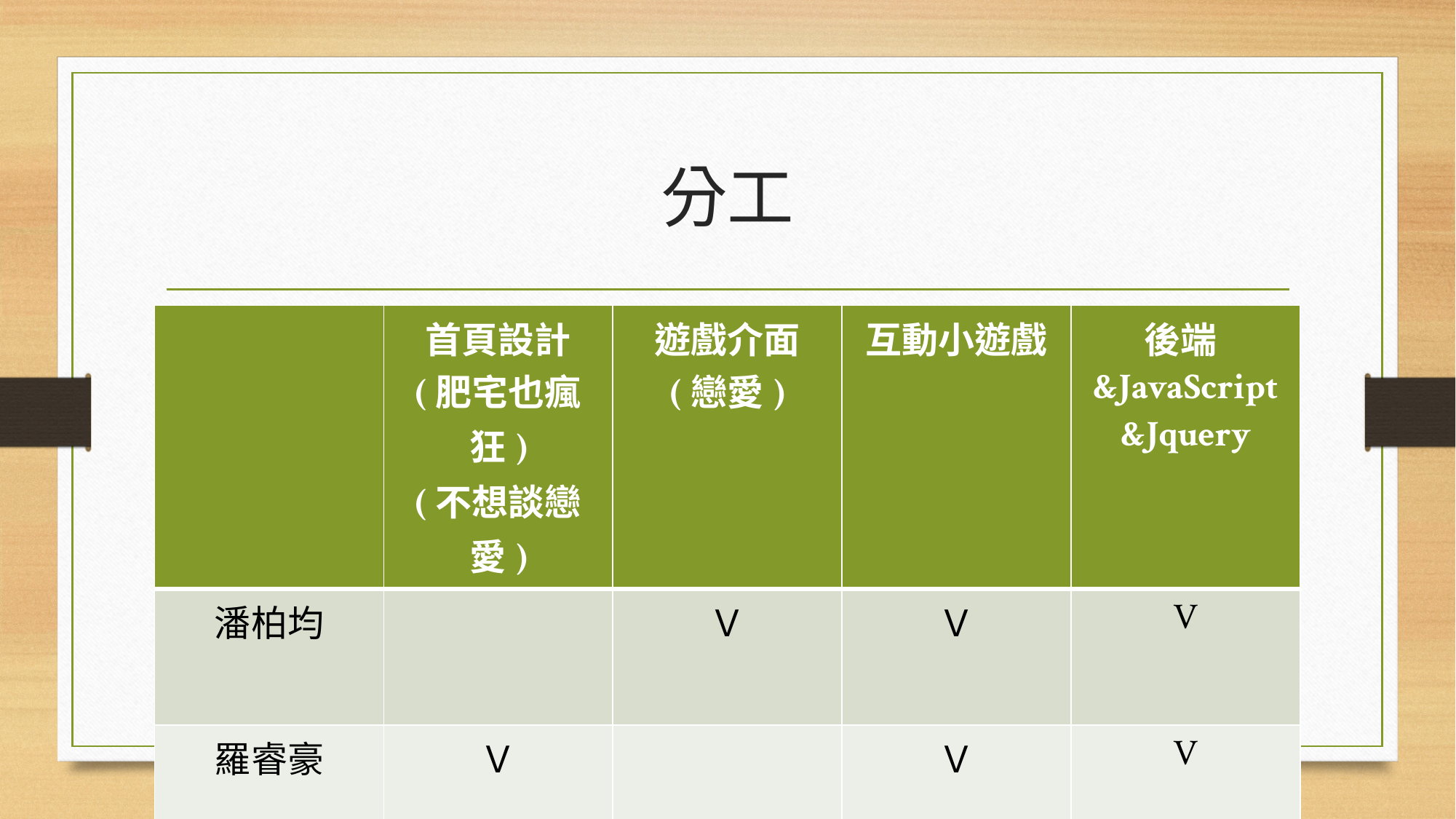

# 分工
|  | 首頁設計 (肥宅也瘋狂) (不想談戀愛) | 遊戲介面 (戀愛) | 互動小遊戲 | 後端&JavaScript&Jquery |
| --- | --- | --- | --- | --- |
| 潘柏均 |  | Ｖ | Ｖ | V |
| 羅睿豪 | Ｖ |  | Ｖ | V |